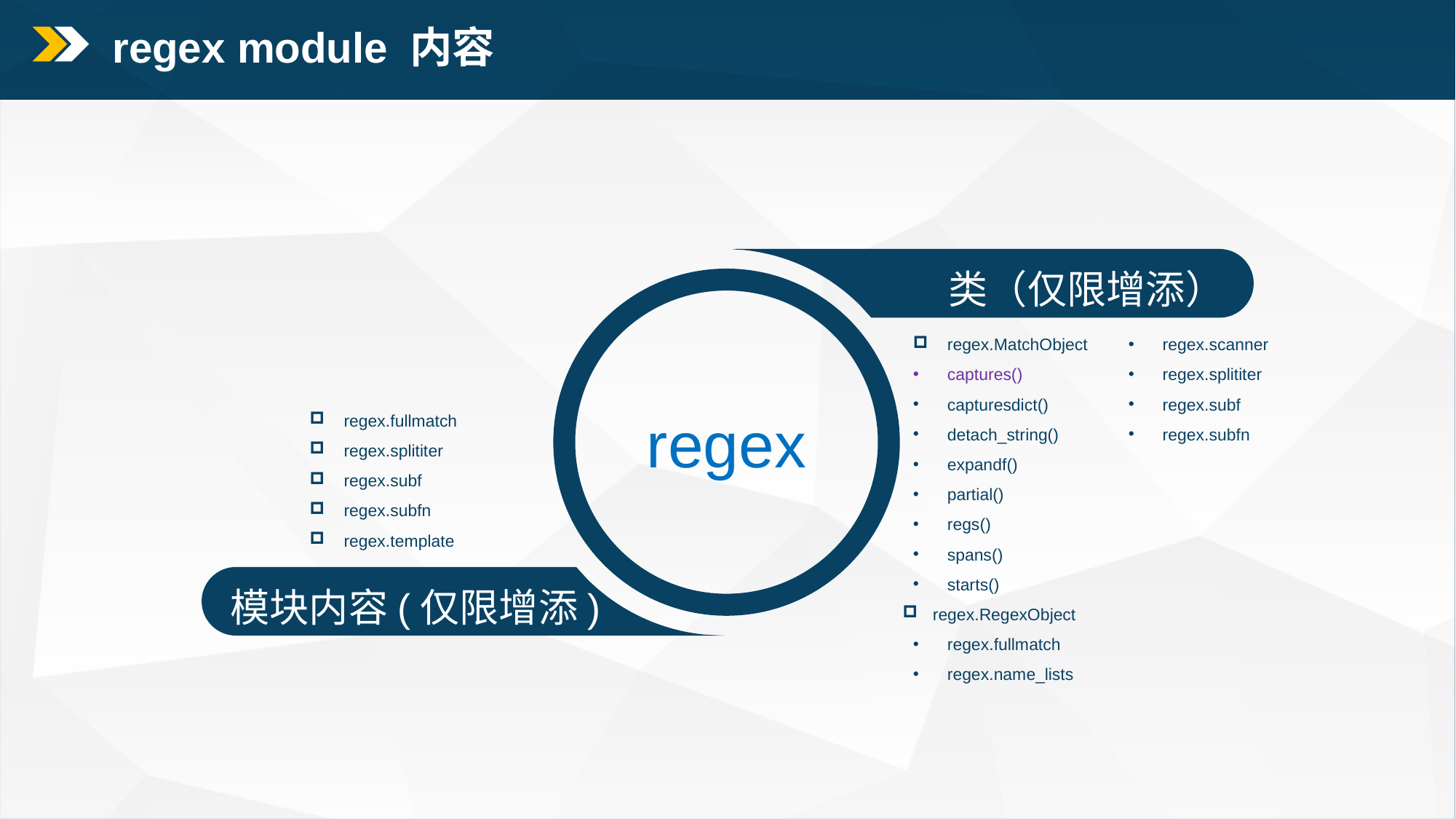

regex module 内容

类（仅限增添）
regex
regex.MatchObject
captures()
capturesdict()
detach_string()
expandf()
partial()
regs()
spans()
starts()
  regex.RegexObject
regex.fullmatch
regex.name_lists
regex.scanner
regex.splititer
regex.subf
regex.subfn

regex.fullmatch
regex.splititer
regex.subf
regex.subfn
regex.template
模块内容(仅限增添)